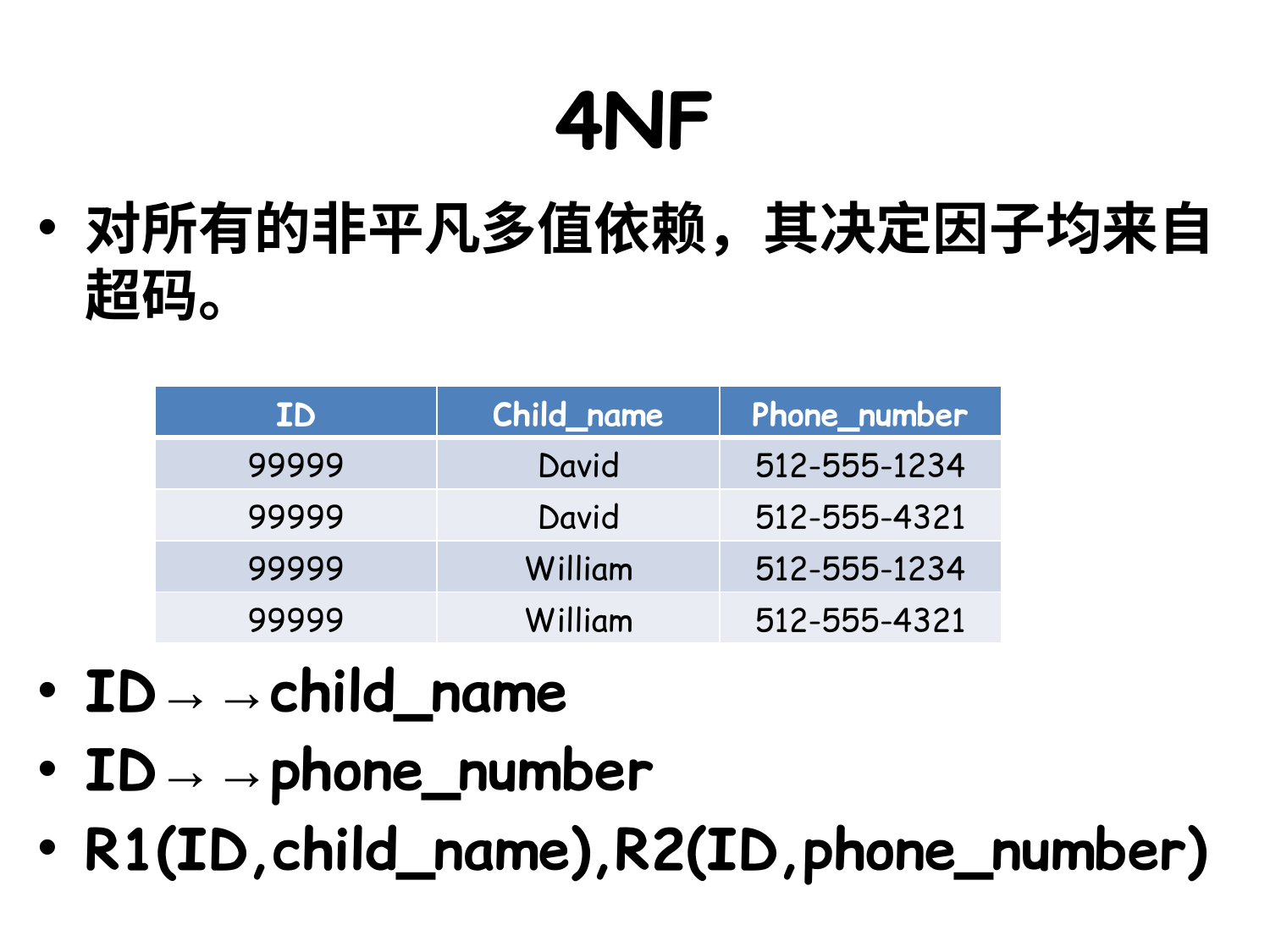

# 4NF
对所有的非平凡多值依赖，其决定因子均来自超码。

ID→→child_name
ID→→phone_number
R1(ID,child_name),R2(ID,phone_number)
| ID | Child\_name | Phone\_number |
| --- | --- | --- |
| 99999 | David | 512-555-1234 |
| 99999 | David | 512-555-4321 |
| 99999 | William | 512-555-1234 |
| 99999 | William | 512-555-4321 |